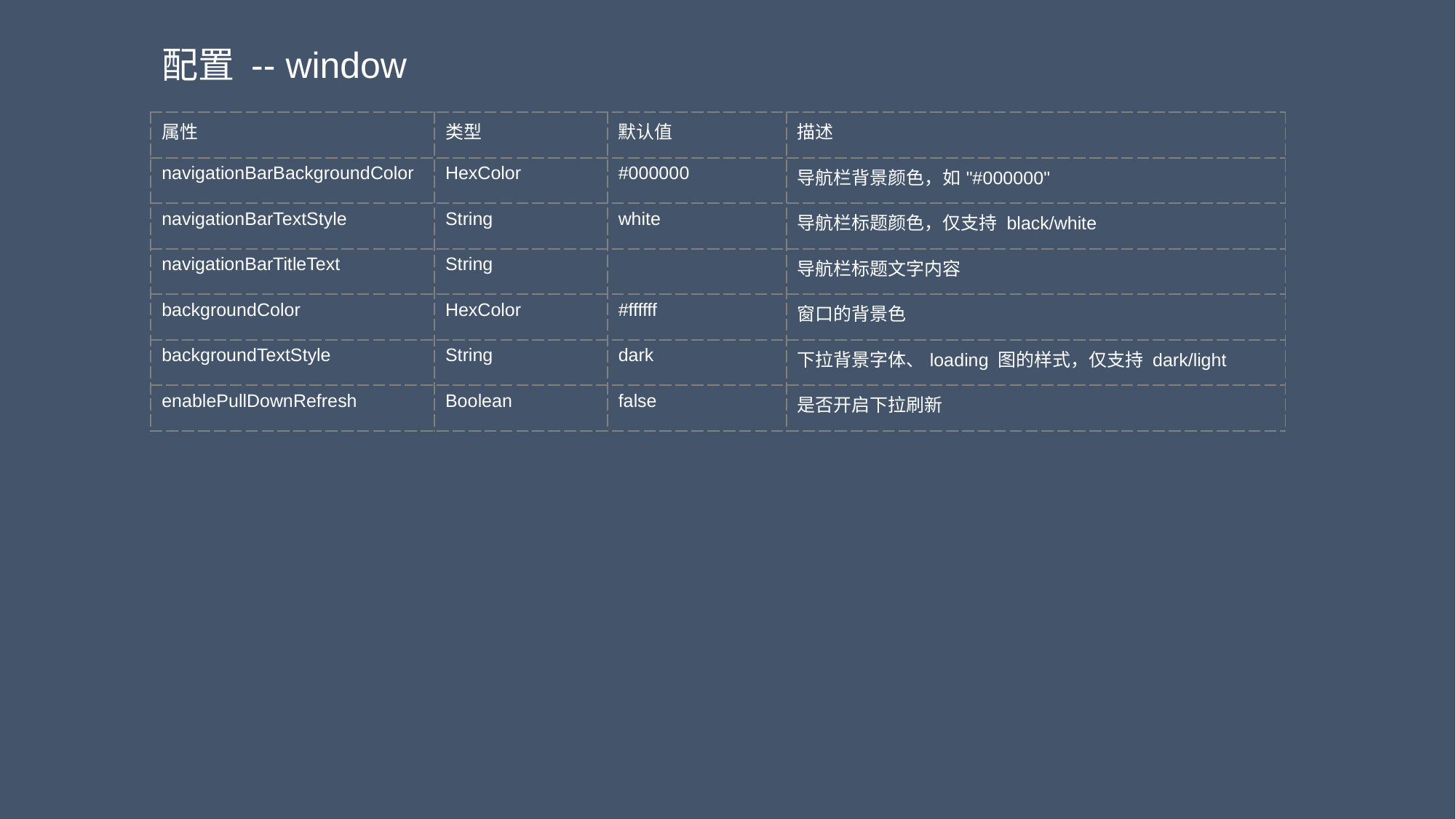

配置 -- window
| 属性 | 类型 | 默认值 | 描述 |
| --- | --- | --- | --- |
| navigationBarBackgroundColor | HexColor | #000000 | 导航栏背景颜色，如"#000000" |
| navigationBarTextStyle | String | white | 导航栏标题颜色，仅支持 black/white |
| navigationBarTitleText | String |  | 导航栏标题文字内容 |
| backgroundColor | HexColor | #ffffff | 窗口的背景色 |
| backgroundTextStyle | String | dark | 下拉背景字体、loading 图的样式，仅支持 dark/light |
| enablePullDownRefresh | Boolean | false | 是否开启下拉刷新 |